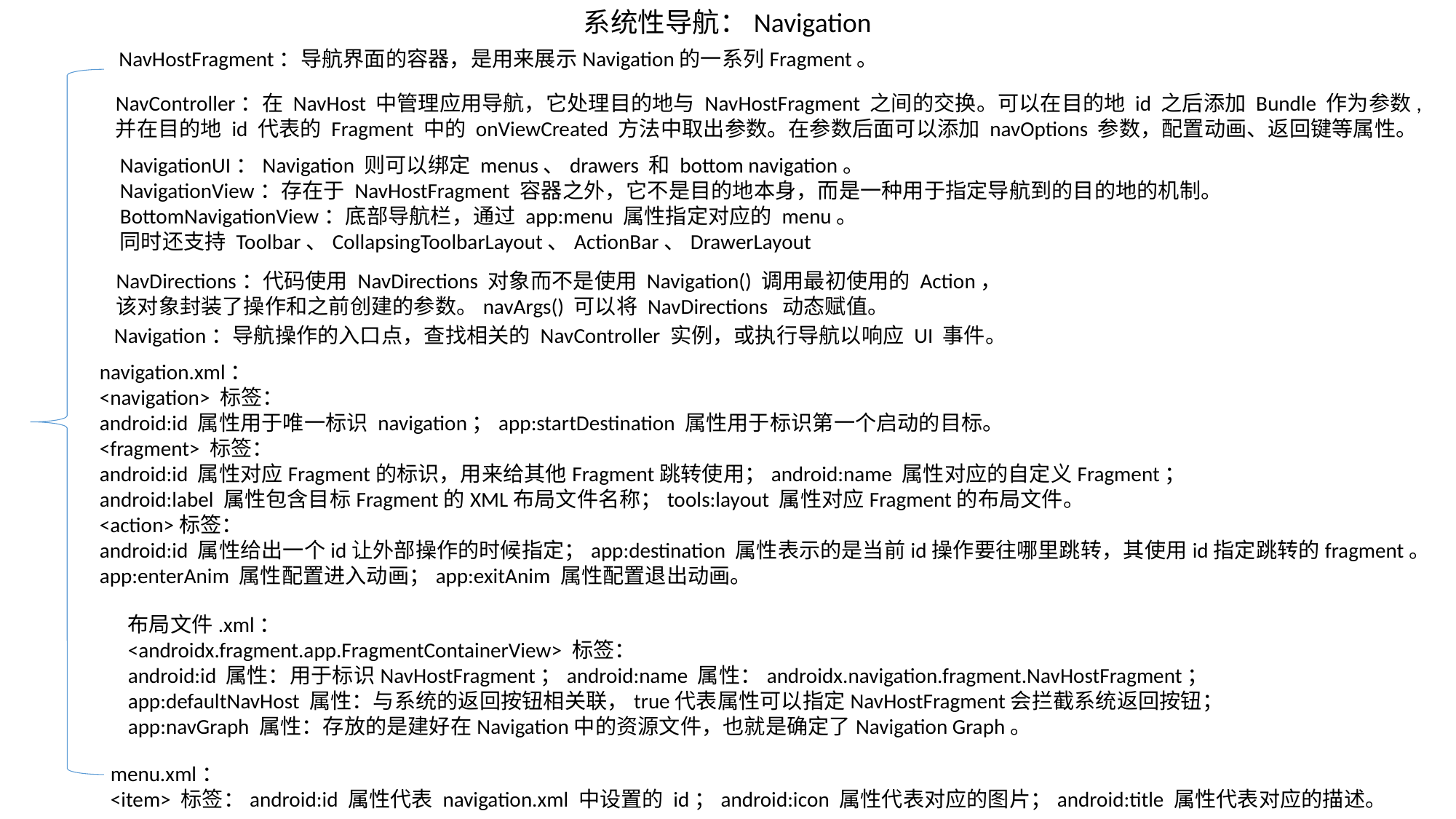

系统性导航：Navigation
NavHostFragment：导航界面的容器，是用来展示Navigation的一系列Fragment。

NavController：在 NavHost 中管理应用导航，它处理目的地与 NavHostFragment 之间的交换。可以在目的地 id 之后添加 Bundle 作为参数,
并在目的地 id 代表的 Fragment 中的 onViewCreated 方法中取出参数。在参数后面可以添加 navOptions 参数，配置动画、返回键等属性。
NavigationUI：Navigation 则可以绑定 menus、drawers 和 bottom navigation。
NavigationView：存在于 NavHostFragment 容器之外，它不是目的地本身，而是一种用于指定导航到的目的地的机制。
BottomNavigationView：底部导航栏，通过 app:menu 属性指定对应的 menu。
同时还支持 Toolbar、CollapsingToolbarLayout、ActionBar、DrawerLayout
NavDirections：代码使用 NavDirections 对象而不是使用 Navigation() 调用最初使用的 Action，
该对象封装了操作和之前创建的参数。navArgs() 可以将 NavDirections  动态赋值。
Navigation：导航操作的入口点，查找相关的 NavController 实例，或执行导航以响应 UI 事件。
navigation.xml：
<navigation> 标签：
android:id 属性用于唯一标识 navigation；app:startDestination 属性用于标识第一个启动的目标。
<fragment> 标签：
android:id 属性对应Fragment的标识，用来给其他Fragment跳转使用；android:name 属性对应的自定义Fragment；
android:label 属性包含目标Fragment的XML布局文件名称；tools:layout 属性对应Fragment的布局文件。
<action>标签：
android:id 属性给出一个id让外部操作的时候指定；app:destination 属性表示的是当前id操作要往哪里跳转，其使用id指定跳转的fragment。
app:enterAnim 属性配置进入动画；app:exitAnim 属性配置退出动画。
布局文件.xml：
<androidx.fragment.app.FragmentContainerView> 标签：
android:id 属性：用于标识NavHostFragment；android:name 属性：androidx.navigation.fragment.NavHostFragment；
app:defaultNavHost 属性：与系统的返回按钮相关联，true代表属性可以指定NavHostFragment会拦截系统返回按钮；
app:navGraph 属性：存放的是建好在Navigation中的资源文件，也就是确定了Navigation Graph。
menu.xml：
<item> 标签：android:id 属性代表 navigation.xml 中设置的 id；android:icon 属性代表对应的图片；android:title 属性代表对应的描述。